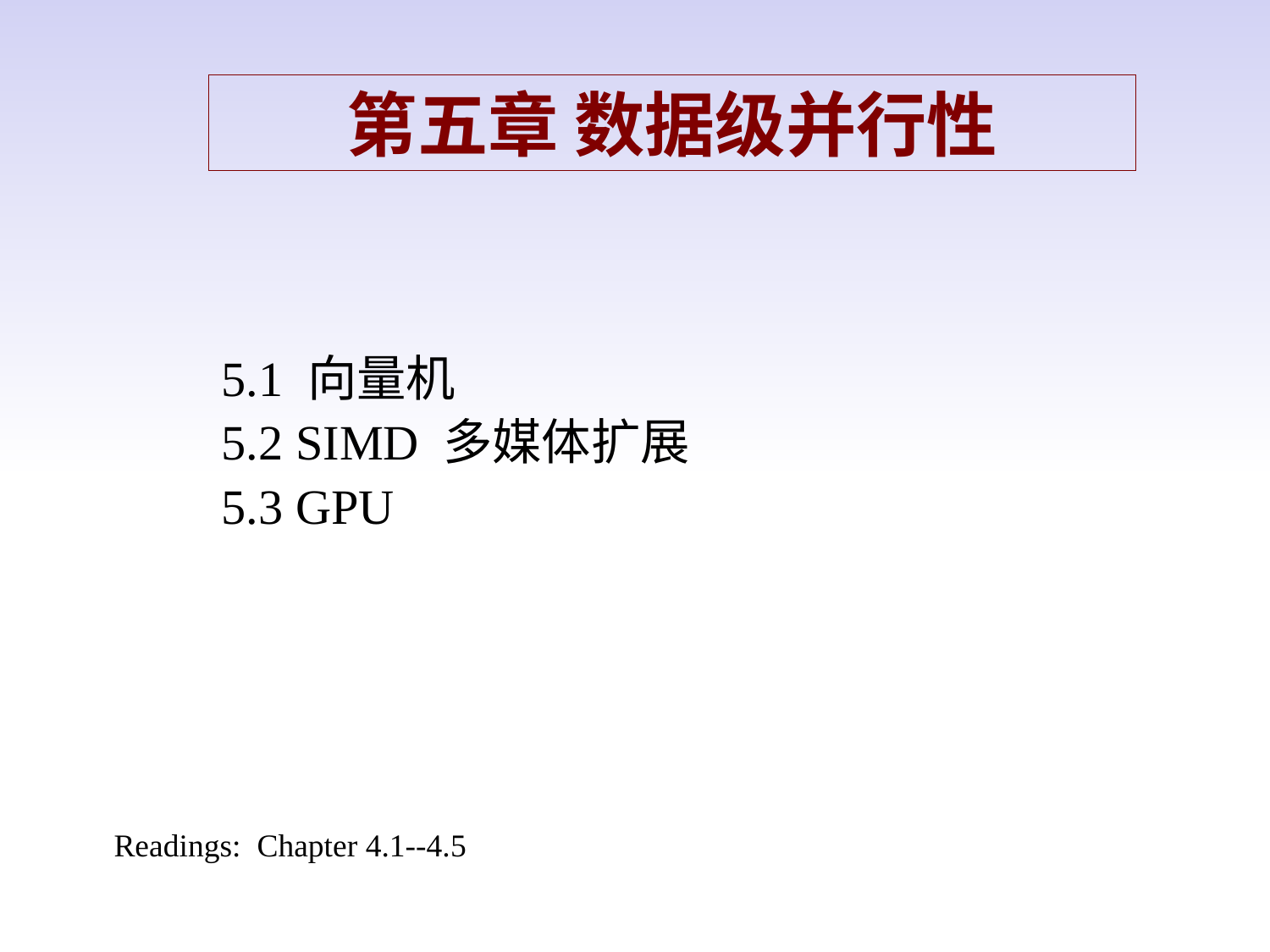

# 第五章 数据级并行性
5.1 向量机
5.2 SIMD 多媒体扩展
5.3 GPU
Readings:  Chapter 4.1--4.5